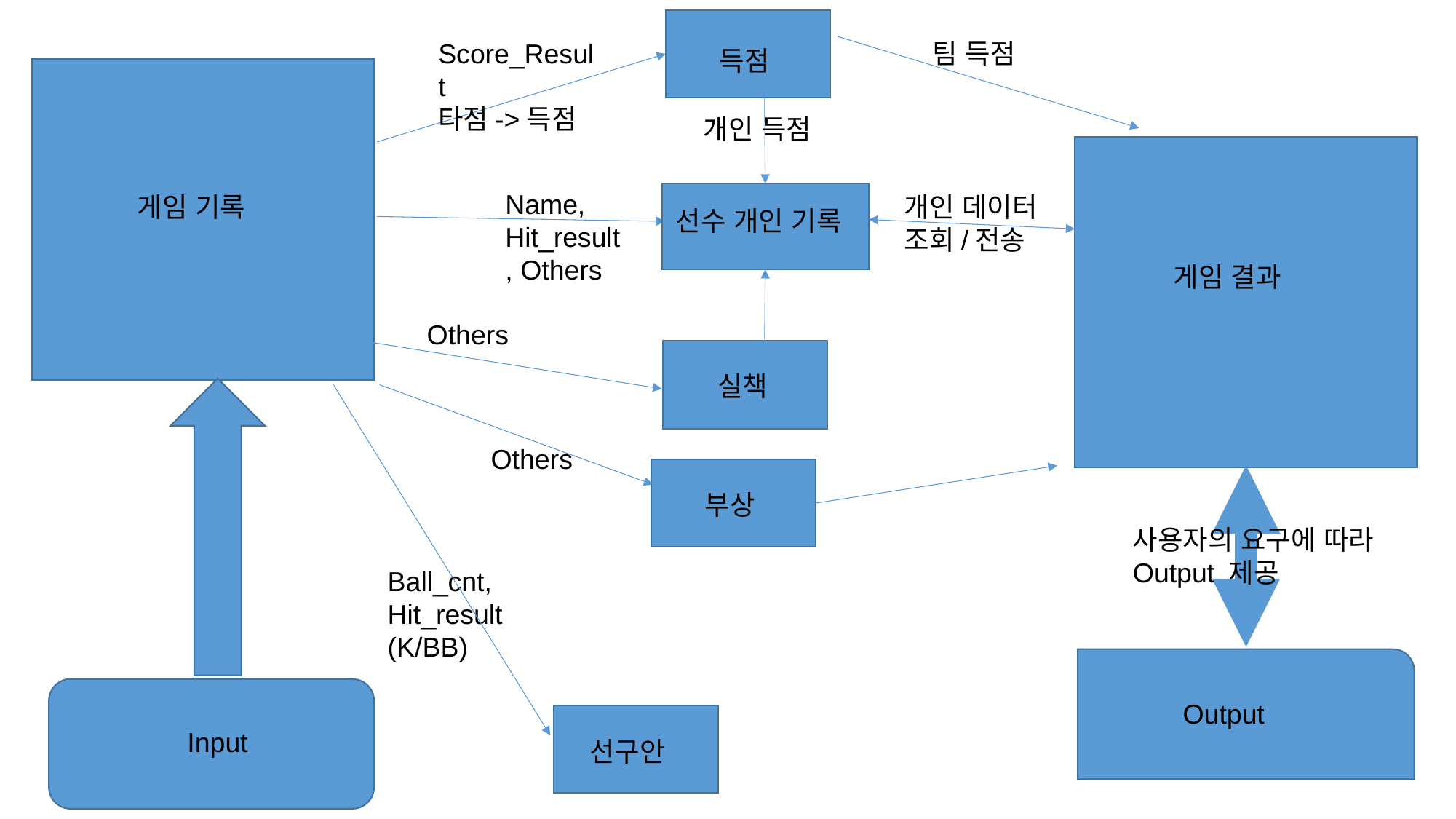

팀 득점
Score_Result
타점->득점
득점

개인 득점

Name,
Hit_result, Others

게임 기록
개인 데이터
조회/전송
선수 개인 기록
게임 결과
Others

실책

Others

부상
사용자의 요구에 따라 Output 제공
Ball_cnt,
Hit_result
(K/BB)

Output

Input
선구안